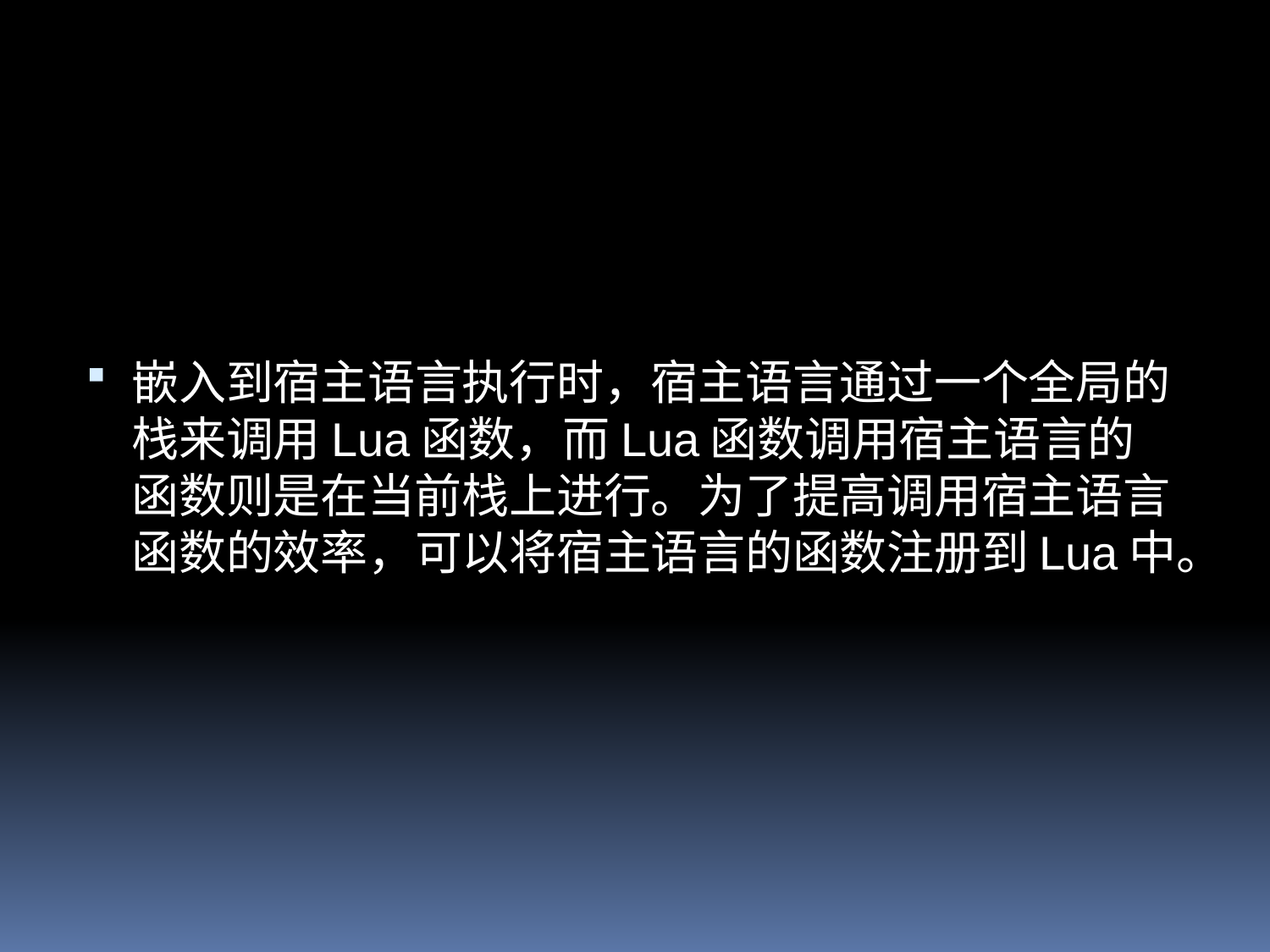

嵌入到宿主语言执行时，宿主语言通过一个全局的栈来调用Lua函数，而Lua函数调用宿主语言的函数则是在当前栈上进行。为了提高调用宿主语言函数的效率，可以将宿主语言的函数注册到Lua中。